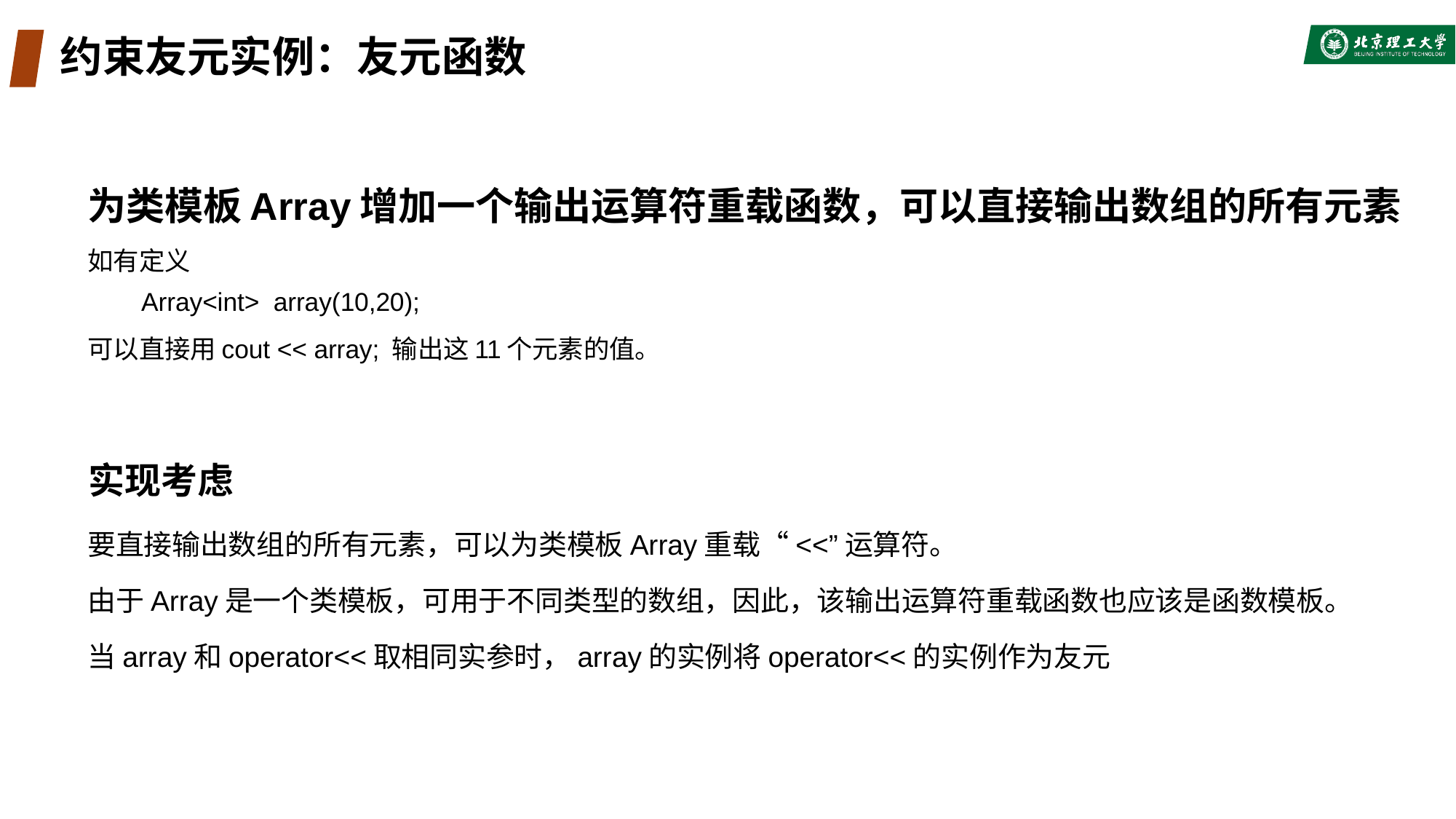

# 约束友元实例：友元函数
为类模板Array增加一个输出运算符重载函数，可以直接输出数组的所有元素
如有定义
Array<int>  array(10,20);
可以直接用cout << array; 输出这11个元素的值。
实现考虑
要直接输出数组的所有元素，可以为类模板Array重载“<<”运算符。
由于Array是一个类模板，可用于不同类型的数组，因此，该输出运算符重载函数也应该是函数模板。
当array和operator<<取相同实参时，array的实例将operator<<的实例作为友元